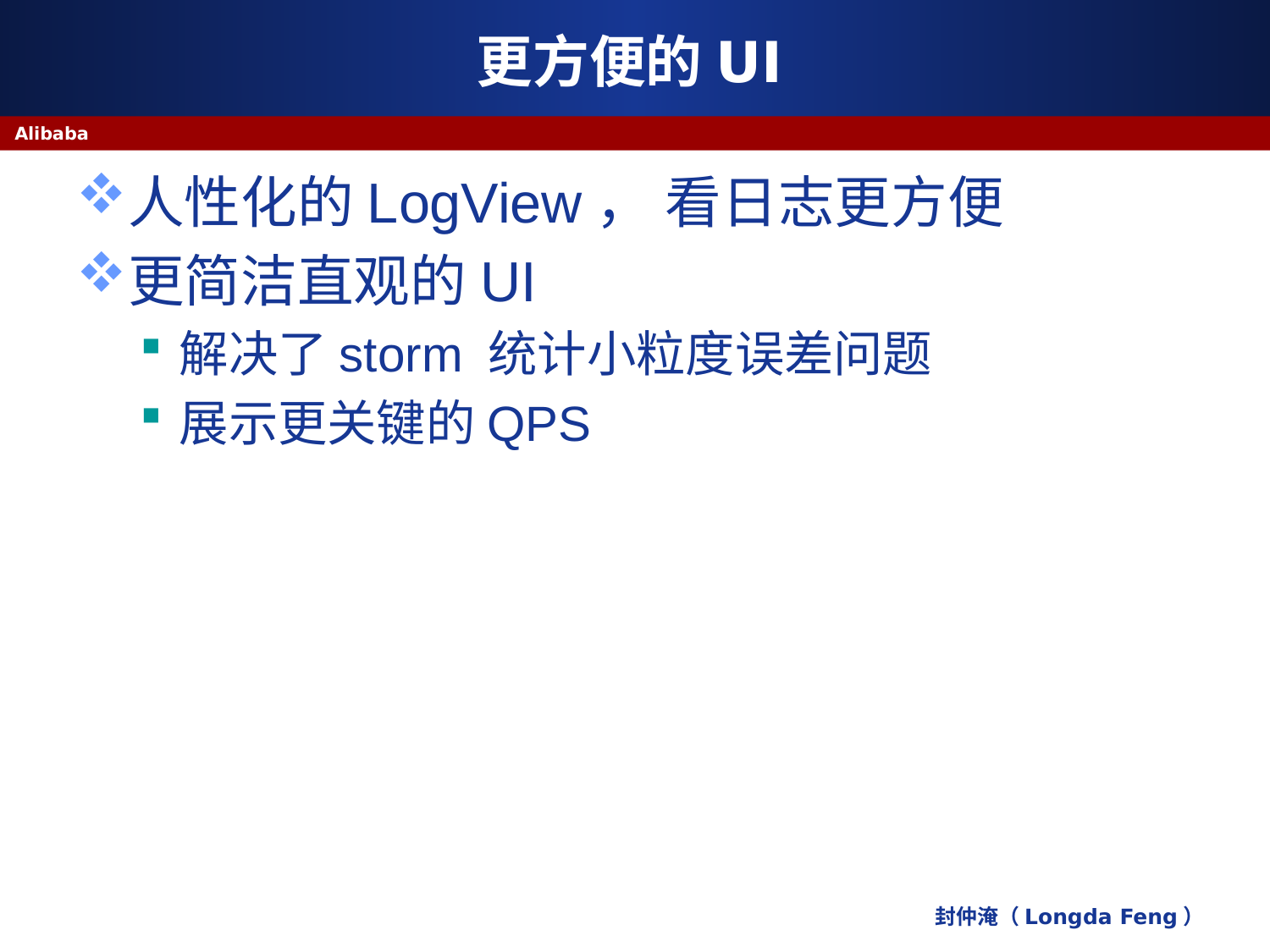

# 更方便的UI
Alibaba
人性化的LogView， 看日志更方便
更简洁直观的UI
解决了storm 统计小粒度误差问题
展示更关键的QPS
封仲淹（Longda Feng）